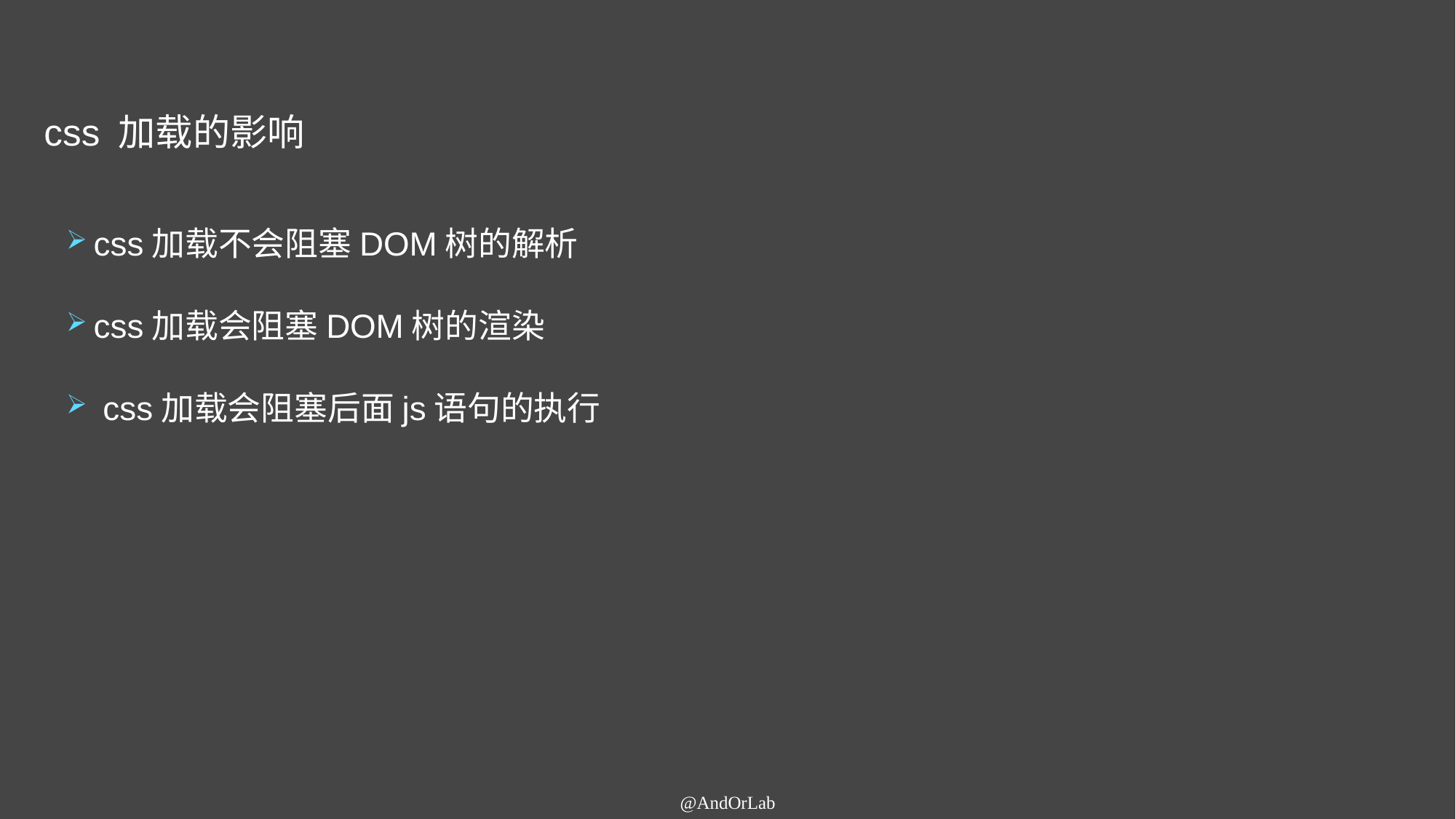

css 加载的影响

css加载不会阻塞DOM树的解析

css加载会阻塞DOM树的渲染

 css加载会阻塞后面js语句的执行
@AndOrLab